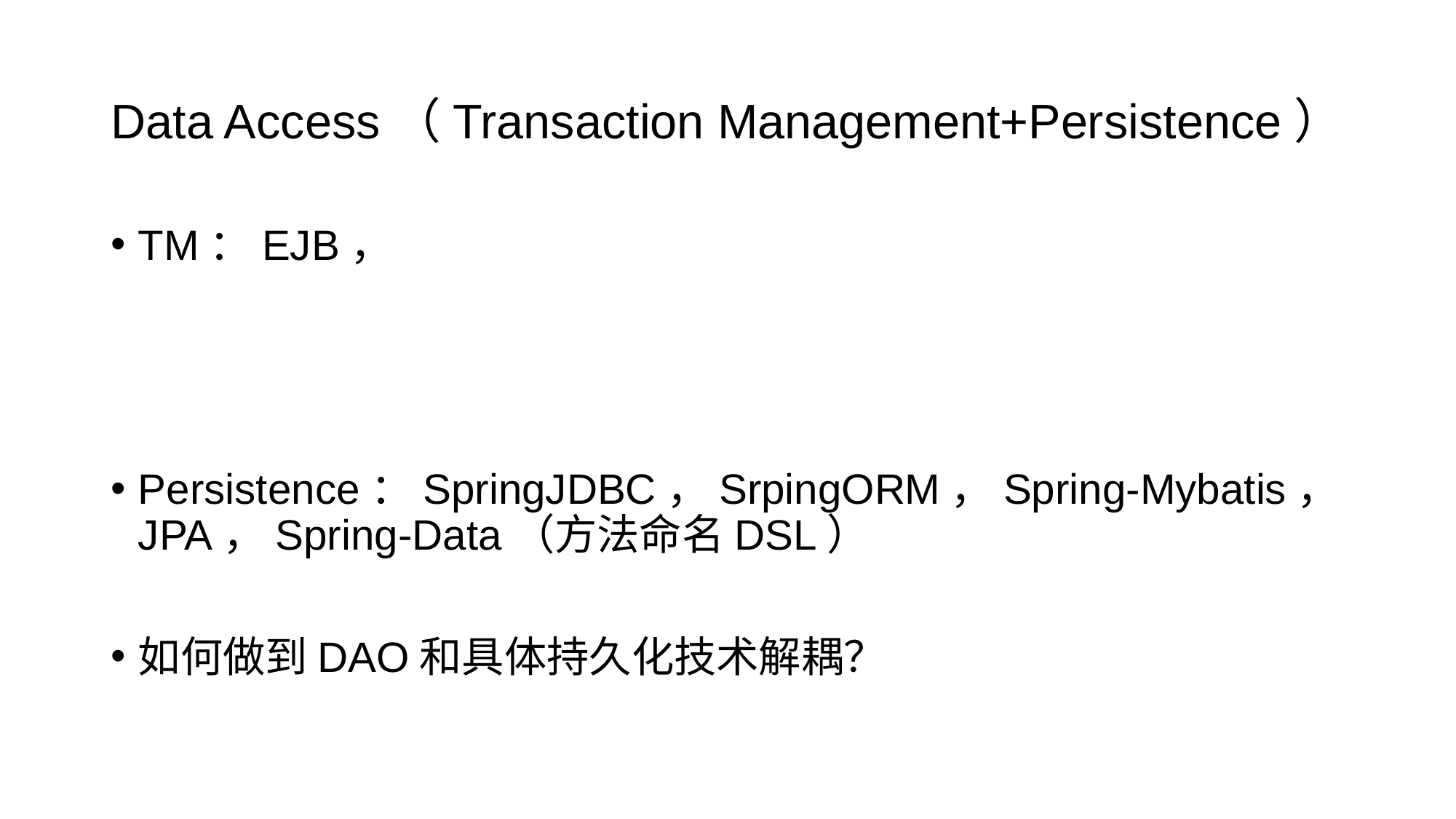

# Data Access（Transaction Management+Persistence）
TM：EJB，

Persistence：SpringJDBC，SrpingORM，Spring-Mybatis，JPA，Spring-Data（方法命名DSL）

如何做到DAO和具体持久化技术解耦？